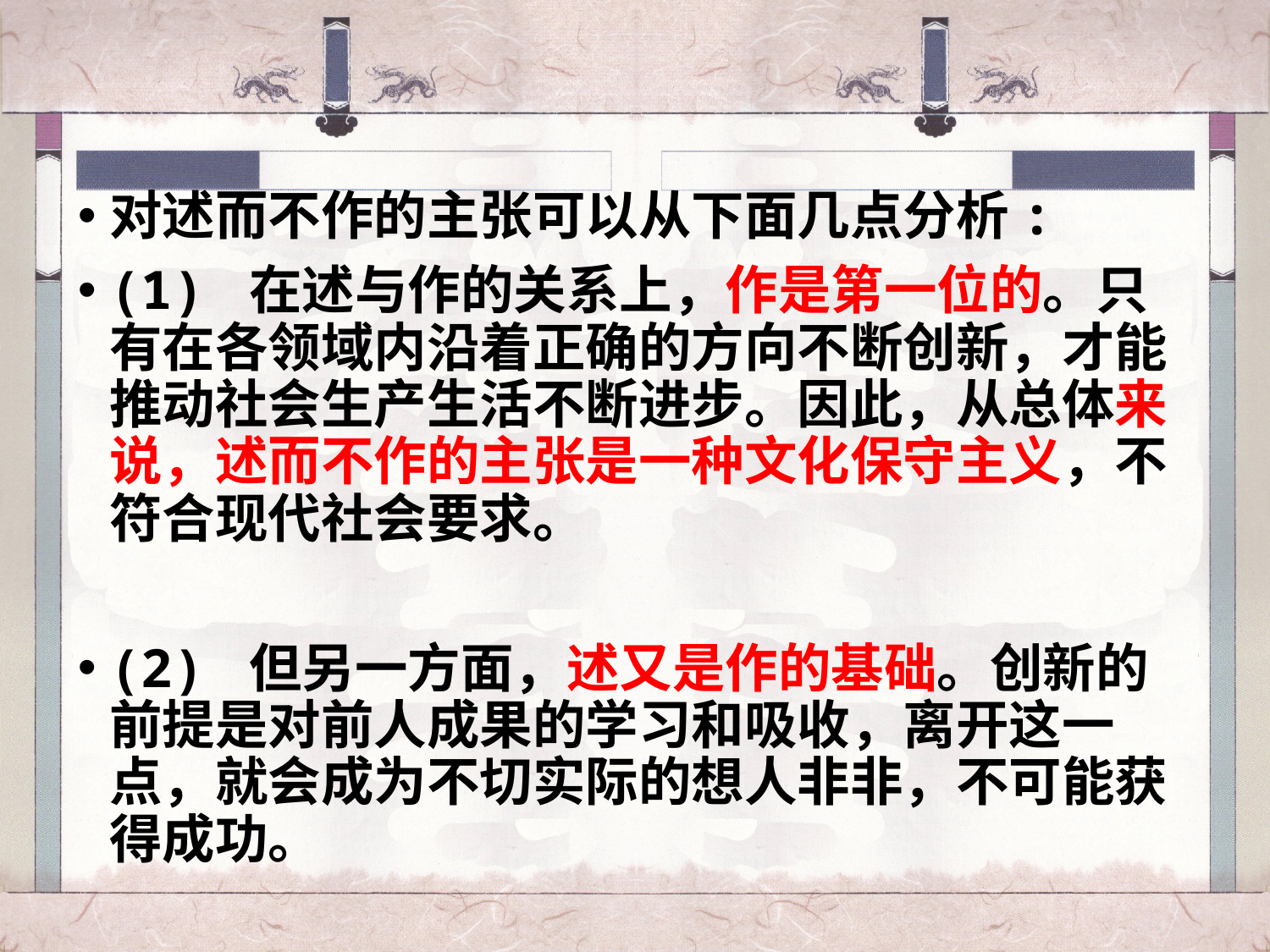

对述而不作的主张可以从下面几点分析:
(1) 在述与作的关系上，作是第一位的。只有在各领域内沿着正确的方向不断创新，才能推动社会生产生活不断进步。因此，从总体来说，述而不作的主张是一种文化保守主义，不符合现代社会要求。

(2) 但另一方面，述又是作的基础。创新的前提是对前人成果的学习和吸收，离开这一点，就会成为不切实际的想人非非，不可能获得成功。